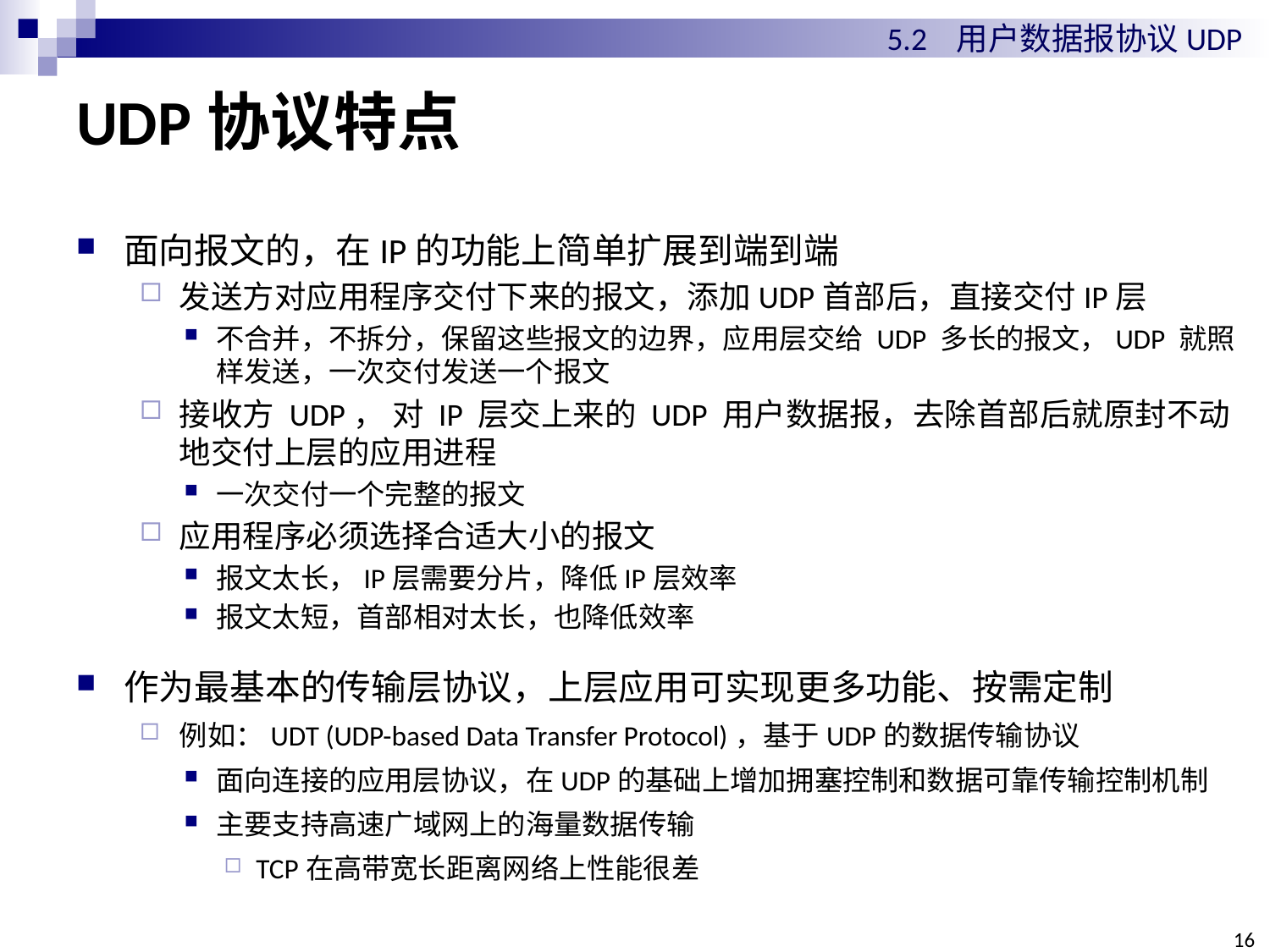

5.2   用户数据报协议UDP
# UDP协议特点
面向报文的，在IP的功能上简单扩展到端到端
发送方对应用程序交付下来的报文，添加UDP首部后，直接交付IP层
不合并，不拆分，保留这些报文的边界，应用层交给 UDP 多长的报文，UDP 就照样发送，一次交付发送一个报文
接收方 UDP， 对 IP 层交上来的 UDP 用户数据报，去除首部后就原封不动地交付上层的应用进程
一次交付一个完整的报文
应用程序必须选择合适大小的报文
报文太长，IP层需要分片，降低IP层效率
报文太短，首部相对太长，也降低效率
作为最基本的传输层协议，上层应用可实现更多功能、按需定制
例如：UDT (UDP-based Data Transfer Protocol)，基于UDP的数据传输协议
面向连接的应用层协议，在UDP的基础上增加拥塞控制和数据可靠传输控制机制
主要支持高速广域网上的海量数据传输
TCP在高带宽长距离网络上性能很差
16